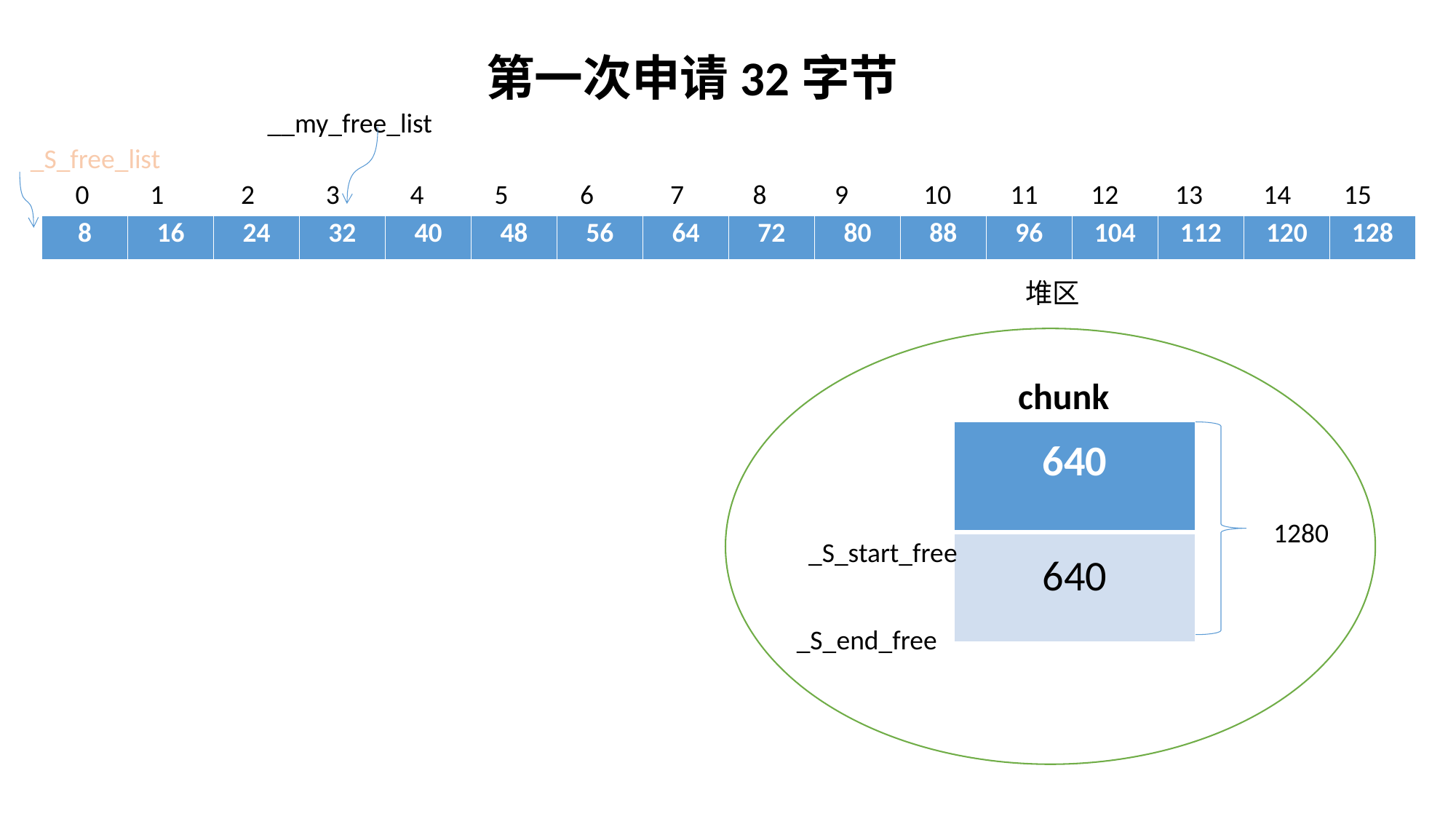

第一次申请32字节
__my_free_list
_S_free_list
0
1
  2
 3
 4
 5
  6
  7
8
9
10
 11
12
13
 14
15
| 8 | 16 | 24 | 32 | 40 | 48 | 56 | 64 | 72 | 80 | 88 | 96 | 104 | 112 | 120 | 128 |
| --- | --- | --- | --- | --- | --- | --- | --- | --- | --- | --- | --- | --- | --- | --- | --- |
           堆区

    chunk
| 640 |
| --- |
| 640 |

1280
_S_start_free
_S_end_free